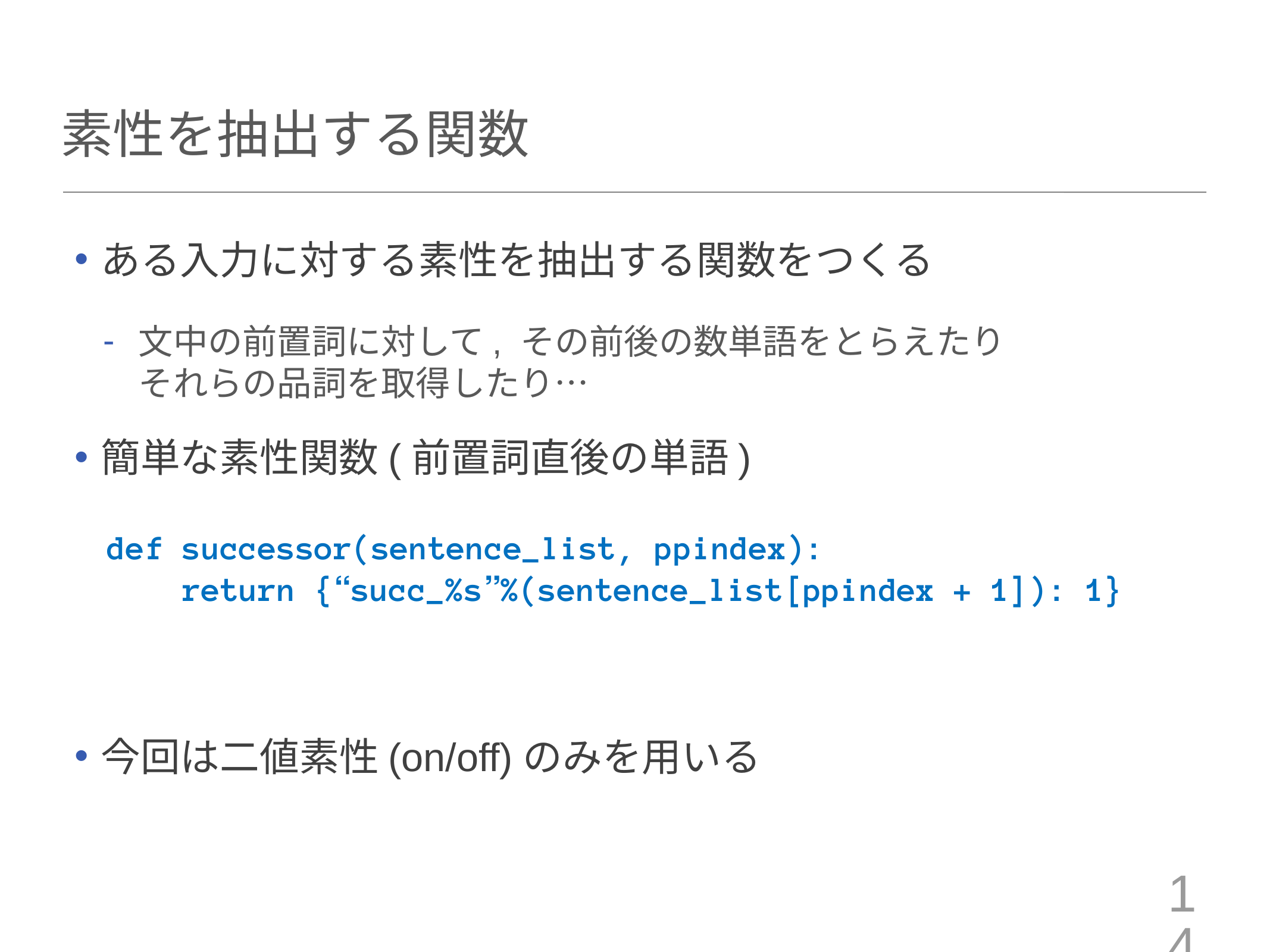

# 素性を抽出する関数
ある入力に対する素性を抽出する関数をつくる
文中の前置詞に対して, その前後の数単語をとらえたり
それらの品詞を取得したり…
簡単な素性関数(前置詞直後の単語)
def successor(sentence_list, ppindex):
    return {“succ_%s”%(sentence_list[ppindex + 1]): 1}

今回は二値素性(on/off)のみを用いる
14